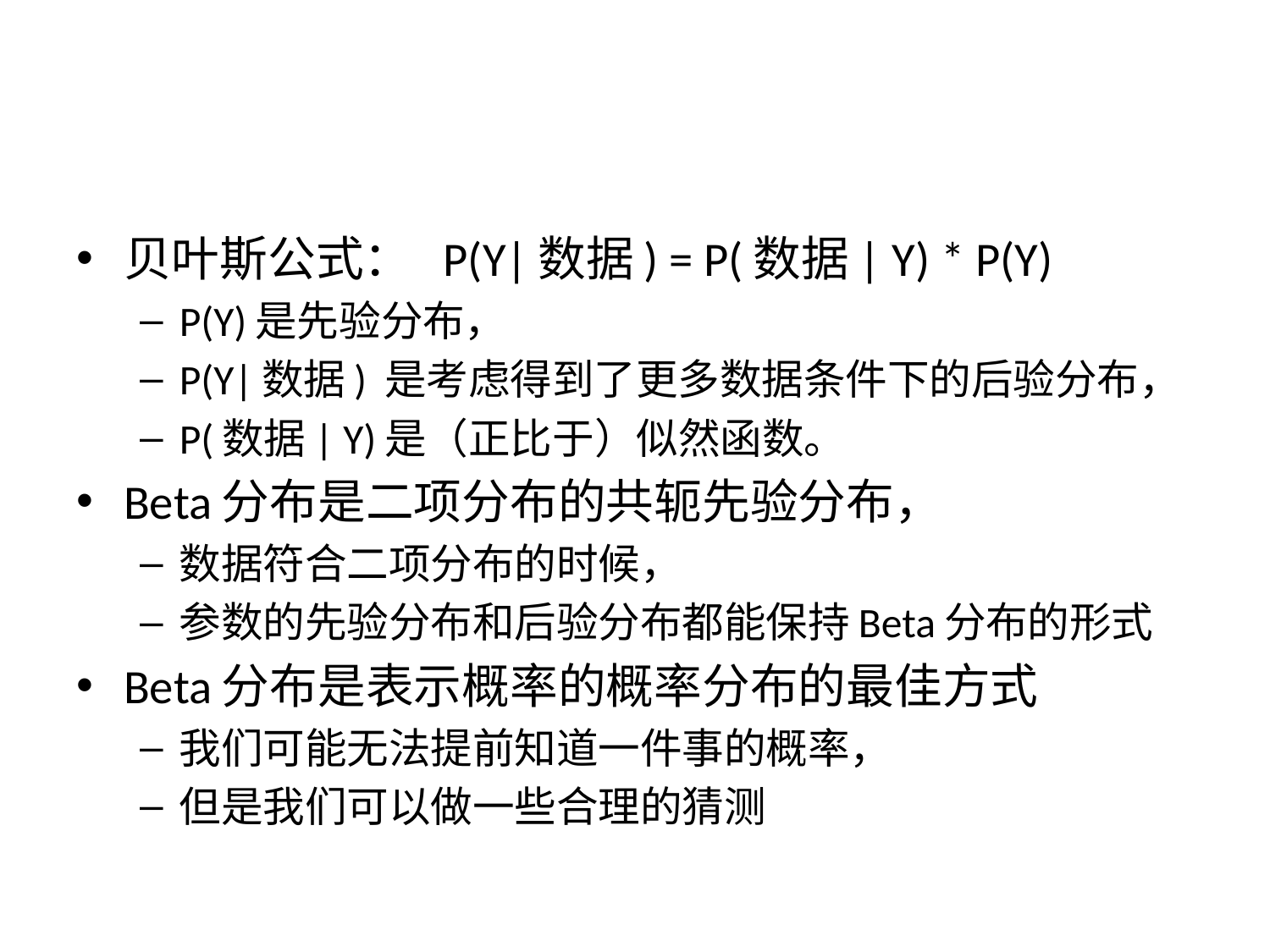

#
贝叶斯公式：  P(Y|数据) = P(数据| Y) * P(Y)
P(Y)是先验分布，
P(Y|数据) 是考虑得到了更多数据条件下的后验分布，
P(数据| Y)是（正比于）似然函数。
Beta分布是二项分布的共轭先验分布，
数据符合二项分布的时候，
参数的先验分布和后验分布都能保持Beta分布的形式
Beta分布是表示概率的概率分布的最佳方式
我们可能无法提前知道一件事的概率，
但是我们可以做一些合理的猜测